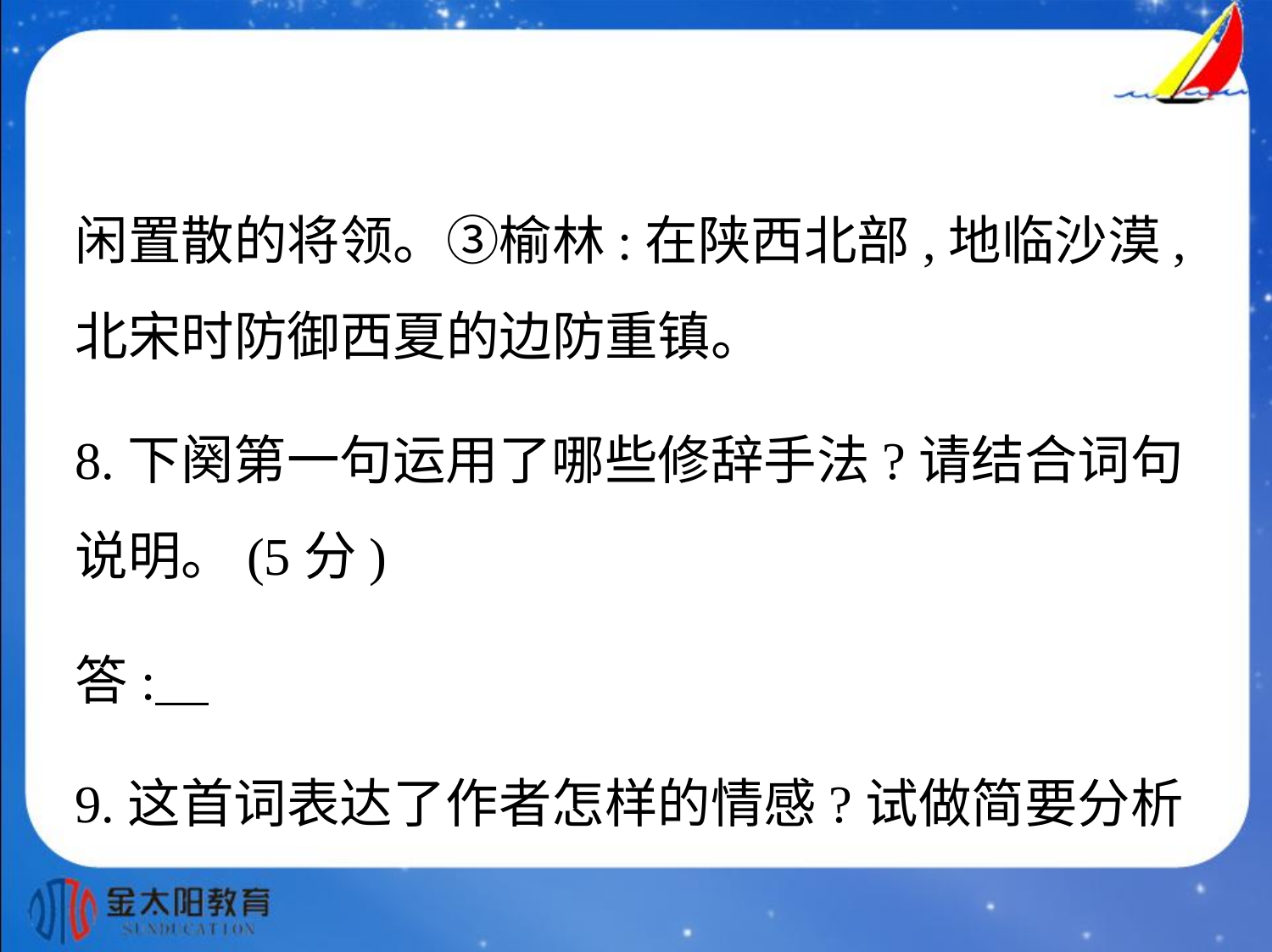

闲置散的将领。③榆林:在陕西北部,地临沙漠,
北宋时防御西夏的边防重镇。
8.下阕第一句运用了哪些修辞手法?请结合词句
说明。(5分)
答:
9.这首词表达了作者怎样的情感?试做简要分析